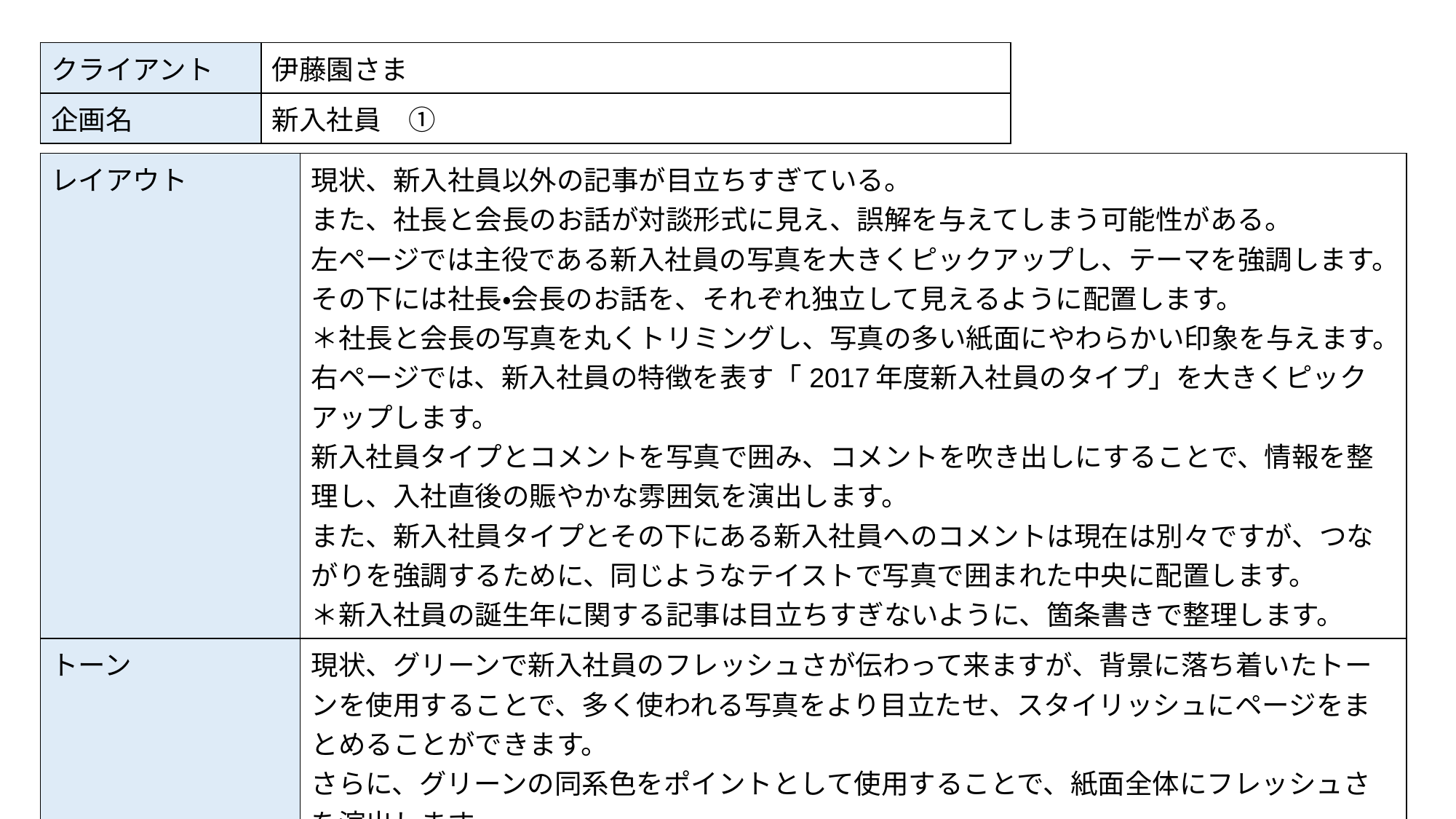

| クライアント | 伊藤園さま |
| --- | --- |
| 企画名 | 新入社員　① |
| レイアウト | 現状、新入社員以外の記事が目立ちすぎている。 また、社長と会長のお話が対談形式に見え、誤解を与えてしまう可能性がある。 左ページでは主役である新入社員の写真を大きくピックアップし、テーマを強調します。 その下には社長・会長のお話を、それぞれ独立して見えるように配置します。 ＊社長と会長の写真を丸くトリミングし、写真の多い紙面にやわらかい印象を与えます。 右ページでは、新入社員の特徴を表す「2017年度新入社員のタイプ」を大きくピックアップします。 新入社員タイプとコメントを写真で囲み、コメントを吹き出しにすることで、情報を整理し、入社直後の賑やかな雰囲気を演出します。 また、新入社員タイプとその下にある新入社員へのコメントは現在は別々ですが、つながりを強調するために、同じようなテイストで写真で囲まれた中央に配置します。 ＊新入社員の誕生年に関する記事は目立ちすぎないように、箇条書きで整理します。 |
| --- | --- |
| トーン | 現状、グリーンで新入社員のフレッシュさが伝わって来ますが、背景に落ち着いたトーンを使用することで、多く使われる写真をより目立たせ、スタイリッシュにページをまとめることができます。 さらに、グリーンの同系色をポイントとして使用することで、紙面全体にフレッシュさを演出します。 |
| タイトル | 動きのある太字のフォントを使用することで、紙面全体の雰囲気を崩すことなく新入社員のフレッシュでいきいきした印象を与えます。 |